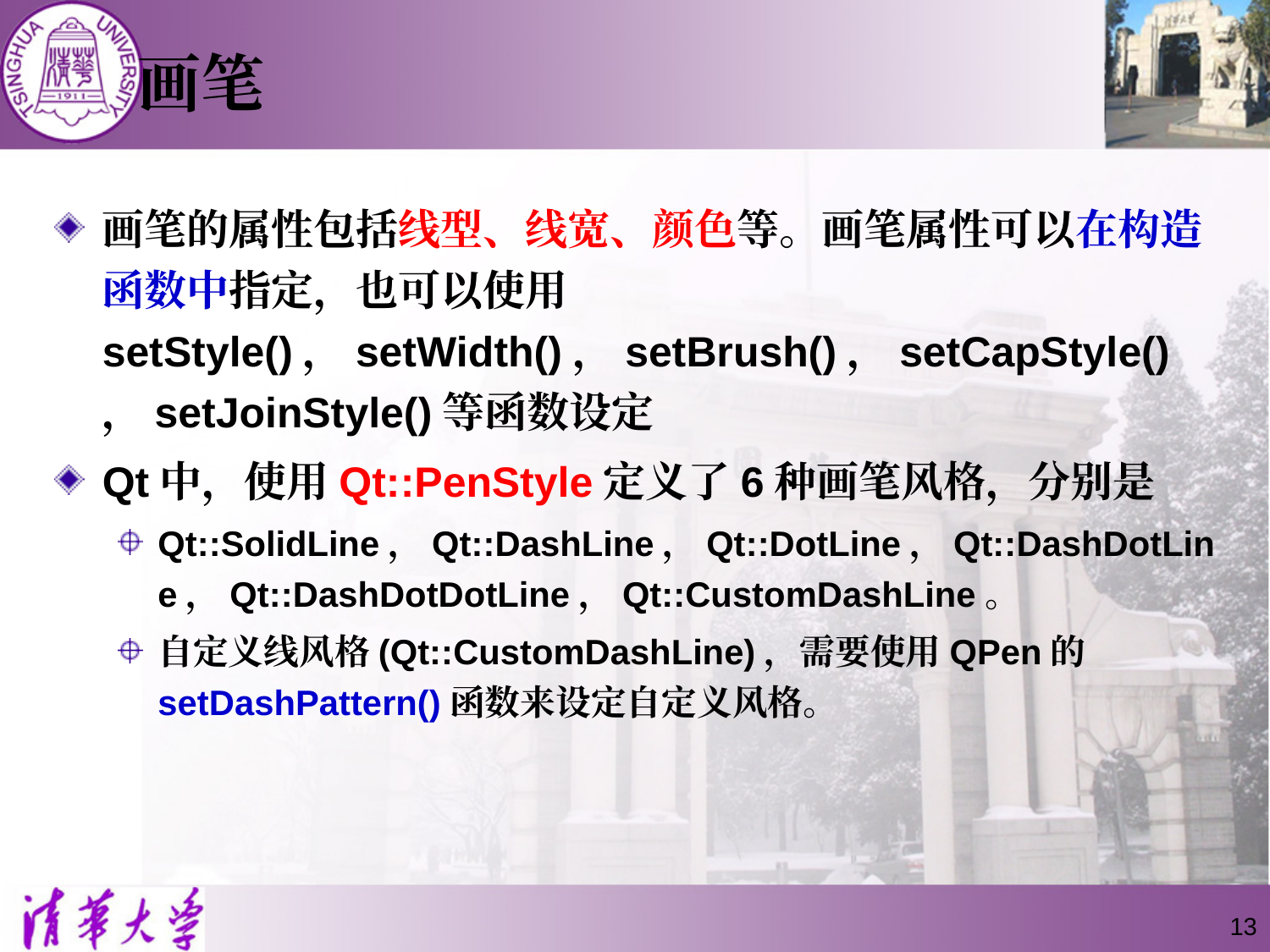

# 画笔
画笔的属性包括线型、线宽、颜色等。画笔属性可以在构造函数中指定，也可以使用setStyle()，setWidth()，setBrush()，setCapStyle()，setJoinStyle()等函数设定
Qt中，使用Qt::PenStyle定义了6种画笔风格，分别是
Qt::SolidLine，Qt::DashLine，Qt::DotLine，Qt::DashDotLine，Qt::DashDotDotLine，Qt::CustomDashLine。
自定义线风格(Qt::CustomDashLine)，需要使用QPen的setDashPattern()函数来设定自定义风格。
13